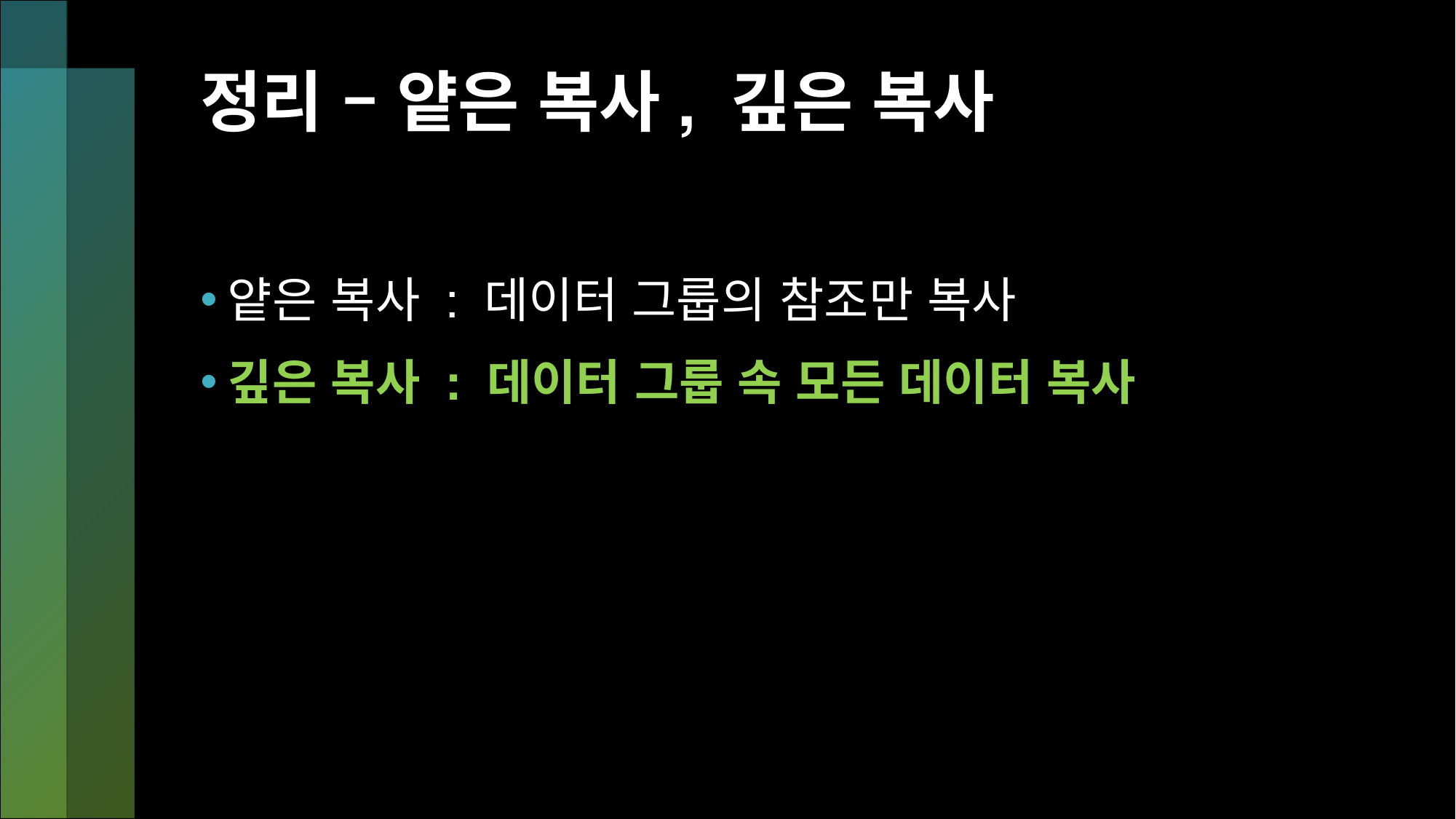

# 정리 – 얕은 복사, 깊은 복사
얕은 복사 : 데이터 그룹의 참조만 복사
깊은 복사 : 데이터 그룹 속 모든 데이터 복사